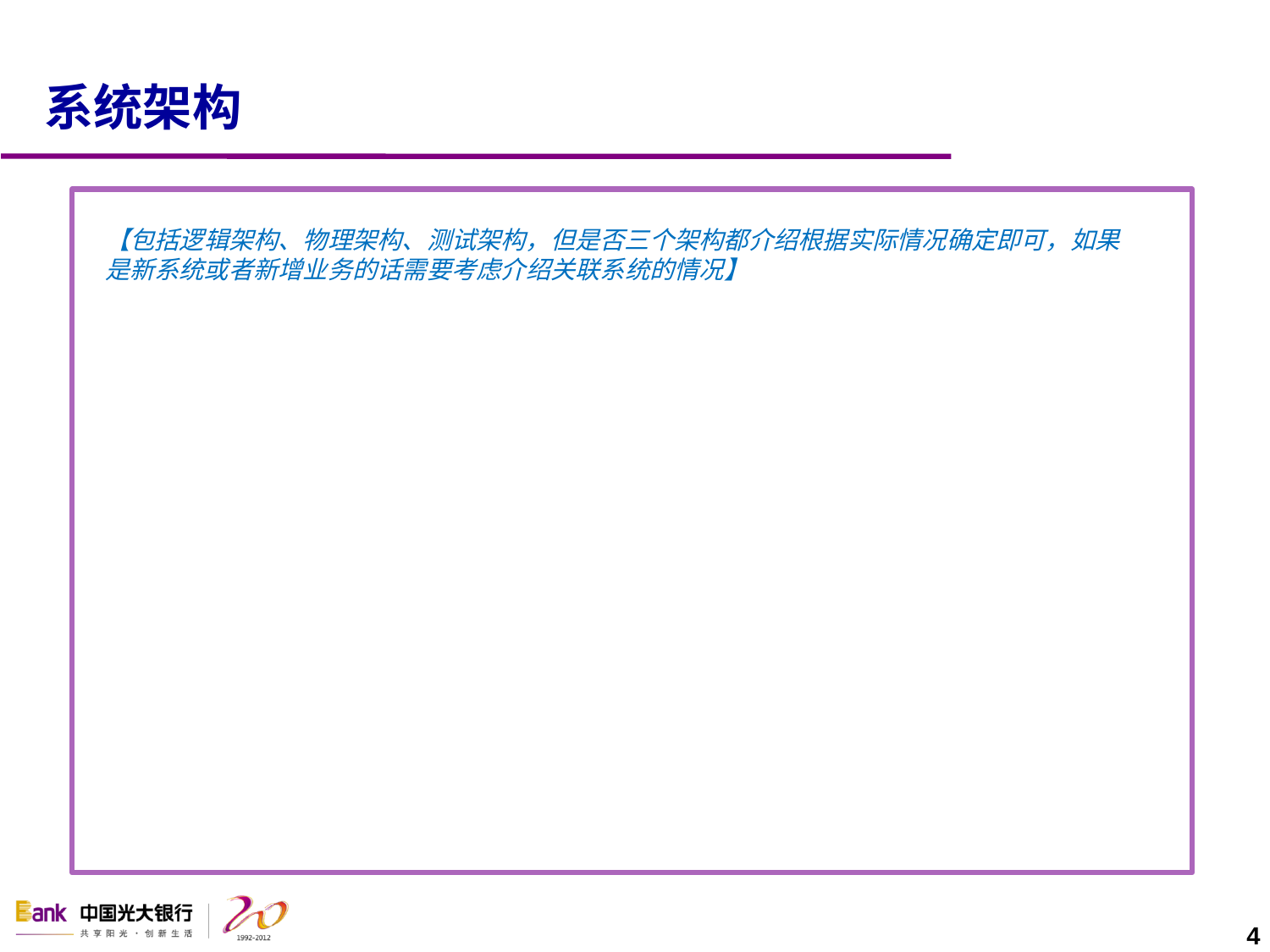

# 系统架构

【包括逻辑架构、物理架构、测试架构，但是否三个架构都介绍根据实际情况确定即可，如果是新系统或者新增业务的话需要考虑介绍关联系统的情况】